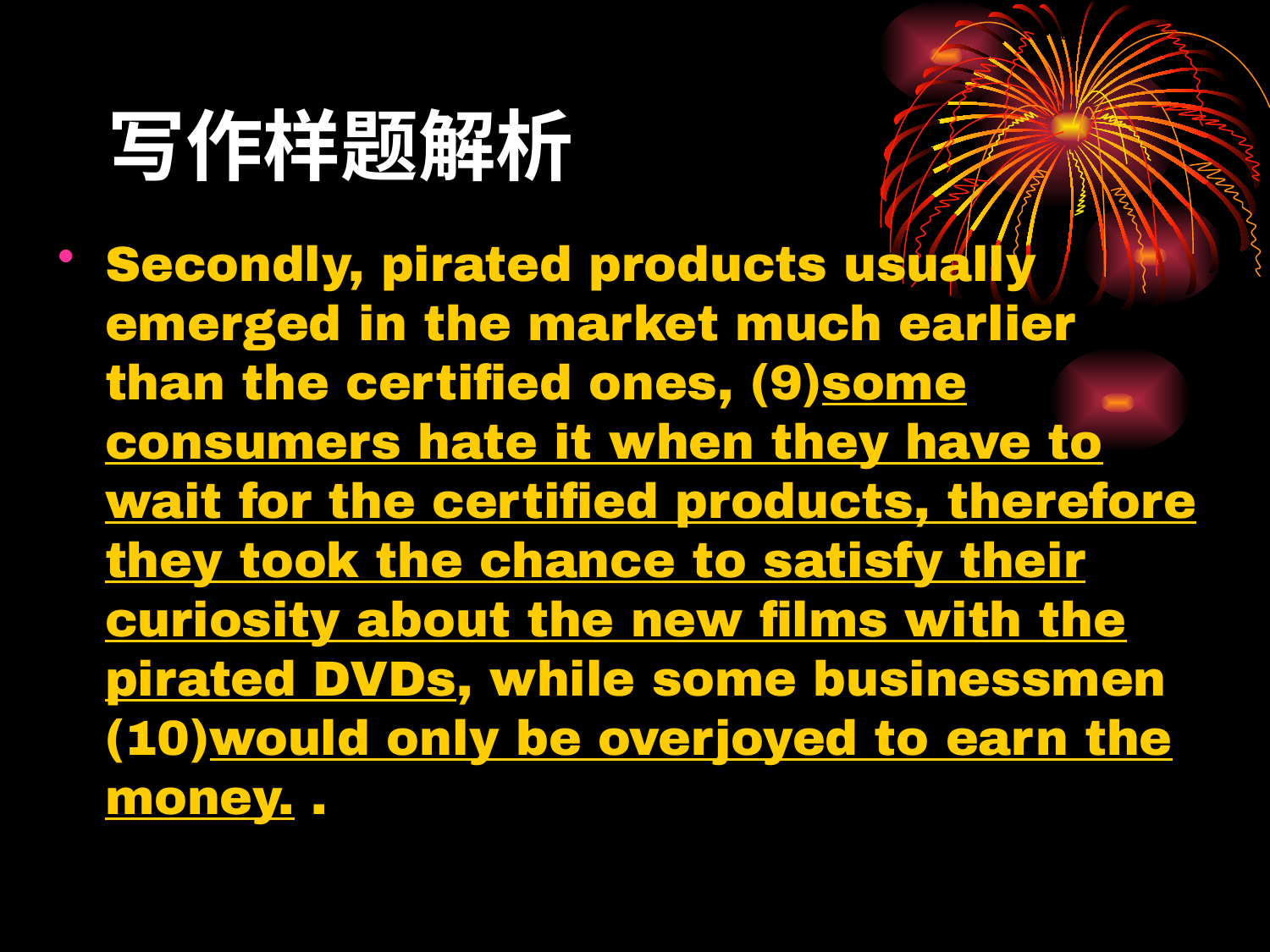

# 写作样题解析
Secondly, pirated products usually emerged in the market much earlier than the certified ones, (9)some consumers hate it when they have to wait for the certified products, therefore they took the chance to satisfy their curiosity about the new films with the pirated DVDs, while some businessmen (10)would only be overjoyed to earn the money. .